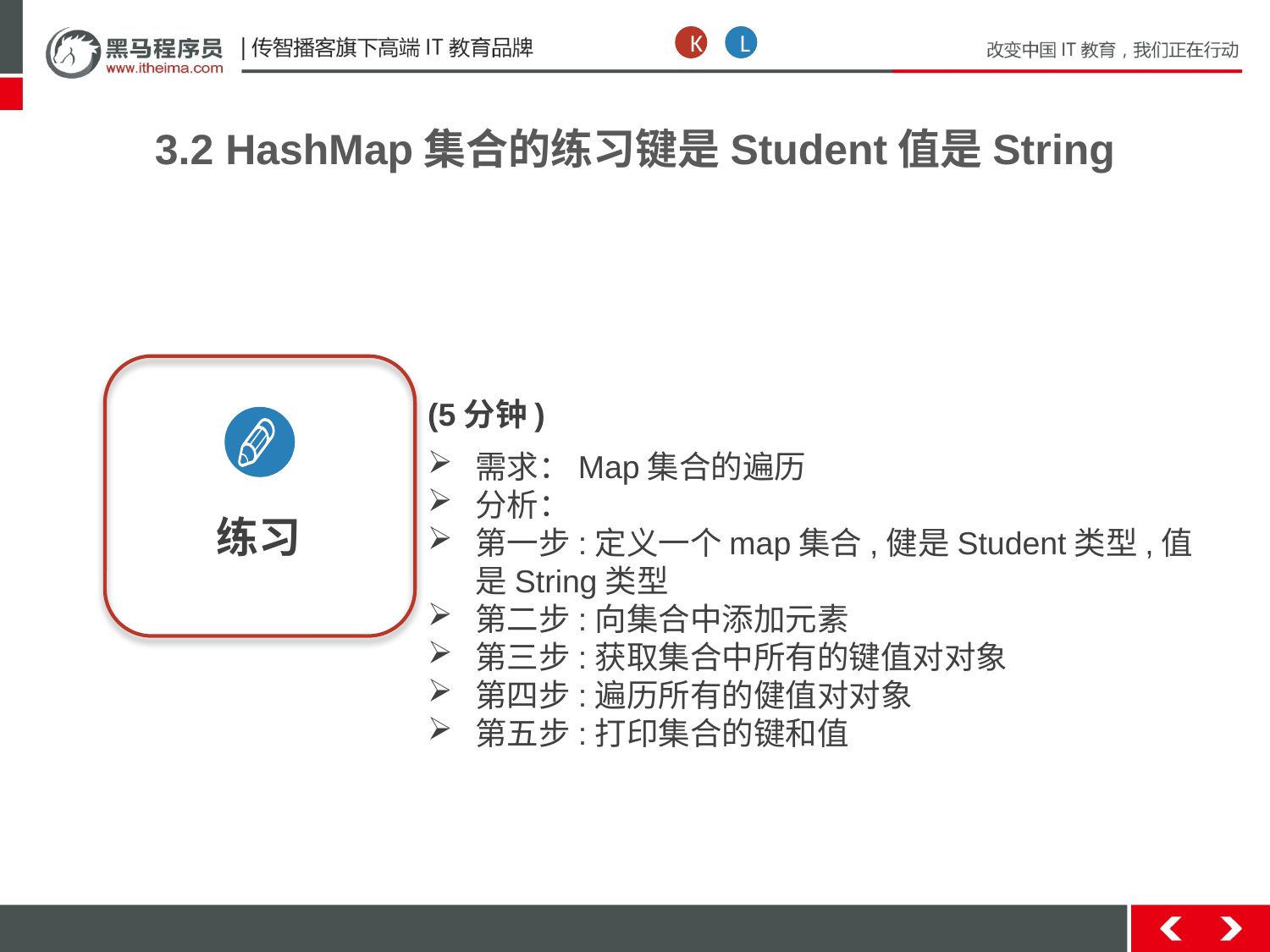

K
L
3.2 HashMap集合的练习键是Student值是String

练习
(5分钟)
需求：Map集合的遍历
分析：
第一步:定义一个map集合,健是Student类型,值是String类型
第二步:向集合中添加元素
第三步:获取集合中所有的键值对对象
第四步:遍历所有的健值对对象
第五步:打印集合的键和值